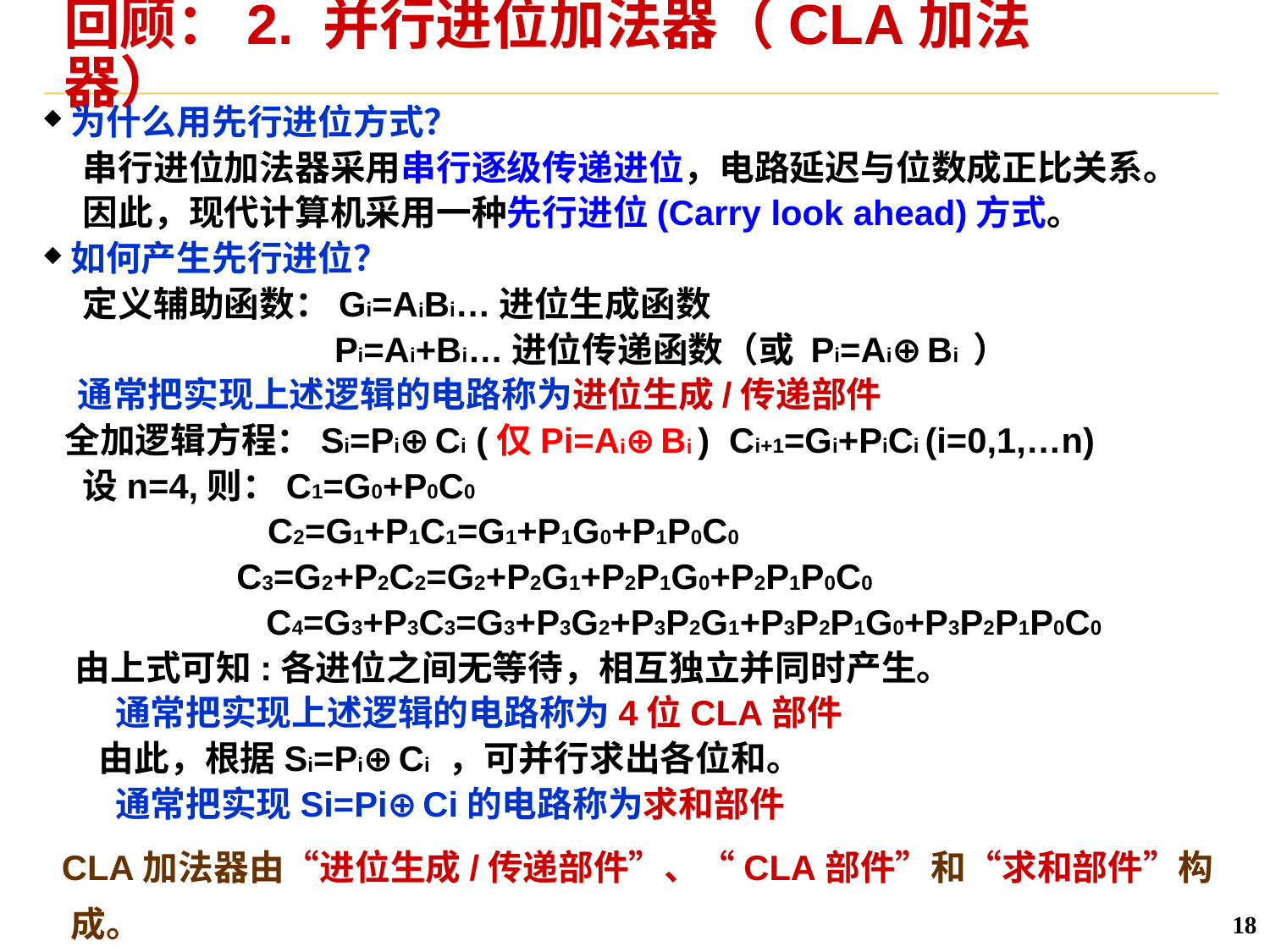

# 回顾：2. 并行进位加法器（CLA加法器）
为什么用先行进位方式？
    串行进位加法器采用串行逐级传递进位，电路延迟与位数成正比关系。
    因此，现代计算机采用一种先行进位(Carry look ahead)方式。
如何产生先行进位？
    定义辅助函数：Gi=AiBi…进位生成函数
                              Pi=Ai+Bi…进位传递函数（或 Pi=Ai⊕Bi ）
     通常把实现上述逻辑的电路称为进位生成/传递部件
   全加逻辑方程：Si=Pi⊕Ci (仅Pi=Ai⊕Bi )  Ci+1=Gi+PiCi (i=0,1,…n)
    设n=4,则：C1=G0+P0C0
　　　　 　    C2=G1+P1C1=G1+P1G0+P1P0C0
                                  C3=G2+P2C2=G2+P2G1+P2P1G0+P2P1P0C0
                       C4=G3+P3C3=G3+P3G2+P3P2G1+P3P2P1G0+P3P2P1P0C0
   由上式可知:各进位之间无等待，相互独立并同时产生。
        通常把实现上述逻辑的电路称为4位CLA部件
      由此，根据Si=Pi⊕Ci ，可并行求出各位和。
        通常把实现Si=Pi⊕Ci的电路称为求和部件
  CLA加法器由“进位生成/传递部件”、“CLA部件”和“求和部件”构成。

18